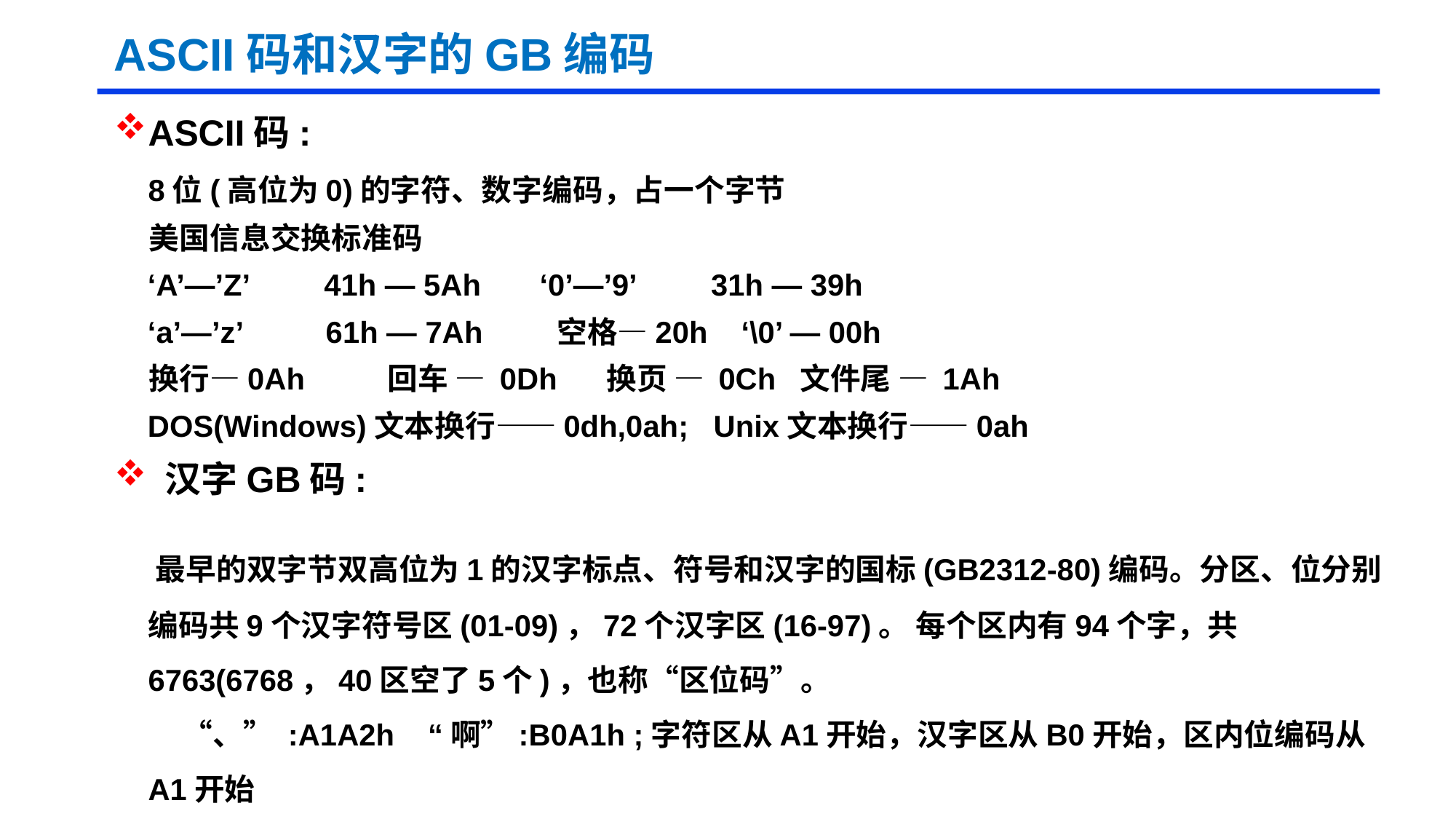

# ASCII码和汉字的GB编码
ASCII码:
8位(高位为0)的字符、数字编码，占一个字节
    美国信息交换标准码
    ‘A’—’Z’         41h — 5Ah       ‘0’—’9’         31h — 39h
    ‘a’—’z’          61h — 7Ah        空格—20h    ‘\0’ — 00h
    换行—0Ah         回车 — 0Dh     换页 — 0Ch  文件尾 — 1Ah
    DOS(Windows)文本换行——0dh,0ah;   Unix文本换行——0ah
 汉字GB码:
    最早的双字节双高位为1的汉字标点、符号和汉字的国标(GB2312-80)编码。分区、位分别编码共9个汉字符号区(01-09)，72个汉字区(16-97)。 每个区内有94个字，共6763(6768，40区空了5个)，也称“区位码”。
     “、” :A1A2h    “啊”:B0A1h ;字符区从A1开始，汉字区从B0开始，区内位编码从A1开始